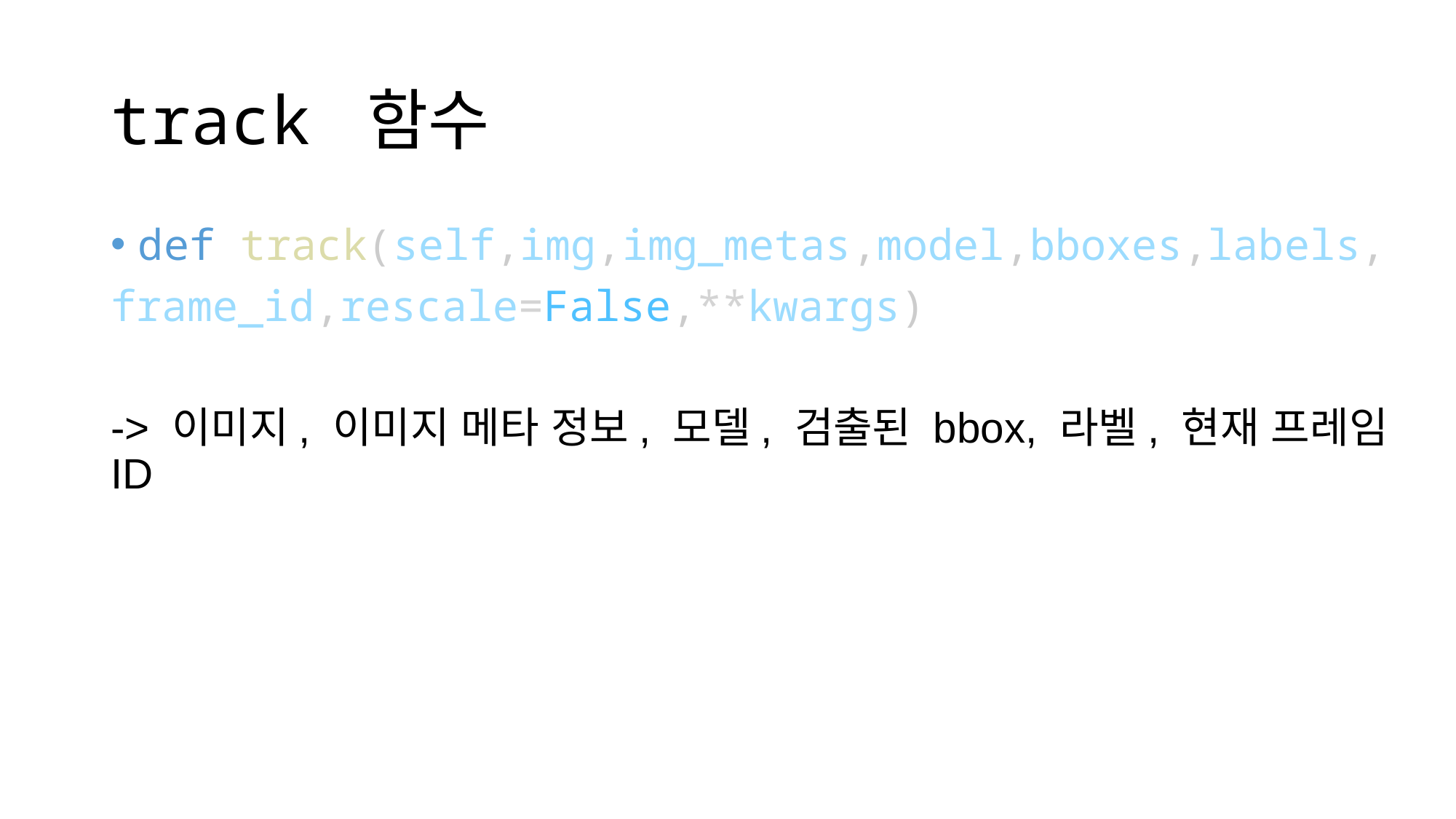

# track 함수
def track(self,img,img_metas,model,bboxes,labels,
frame_id,rescale=False,**kwargs)

-> 이미지, 이미지 메타 정보, 모델, 검출된 bbox, 라벨, 현재 프레임 ID